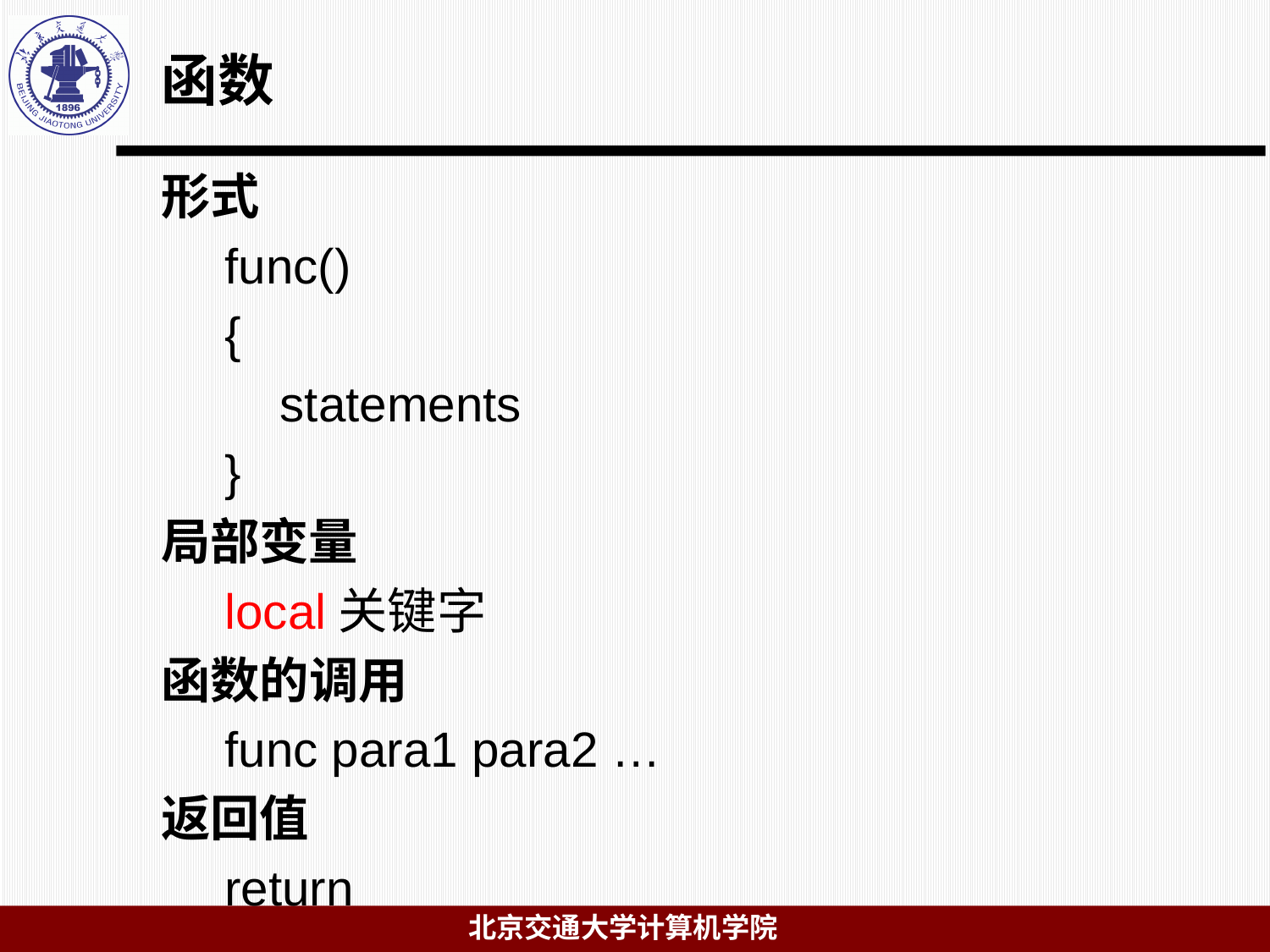

# 函数
形式
func()
{
    statements
}
局部变量
local关键字
函数的调用
func para1 para2 …
返回值
return